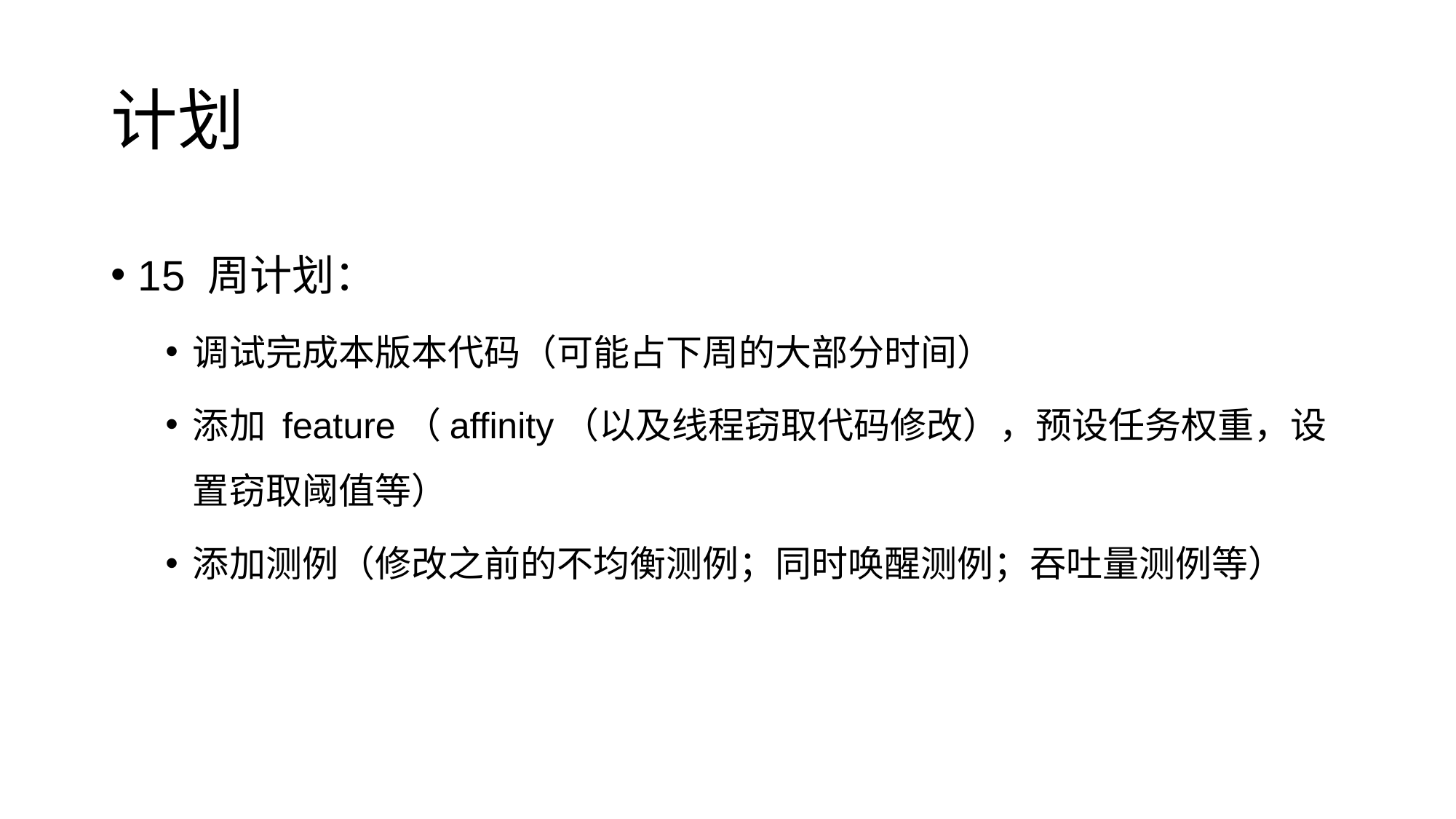

# 计划
15 周计划：
调试完成本版本代码（可能占下周的大部分时间）
添加 feature（affinity（以及线程窃取代码修改），预设任务权重，设置窃取阈值等）
添加测例（修改之前的不均衡测例；同时唤醒测例；吞吐量测例等）